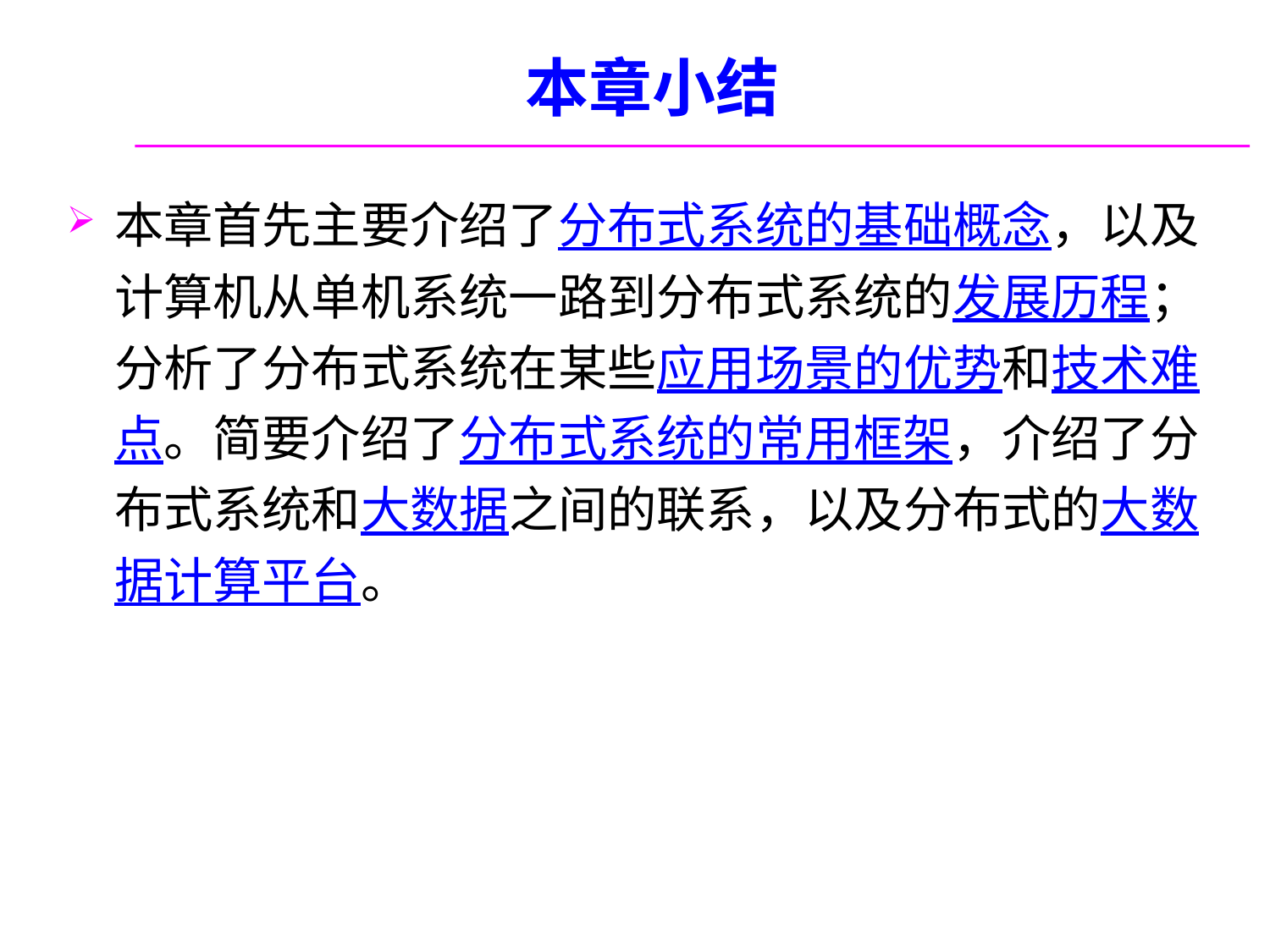

# 本章小结
本章首先主要介绍了分布式系统的基础概念，以及计算机从单机系统一路到分布式系统的发展历程；分析了分布式系统在某些应用场景的优势和技术难点。简要介绍了分布式系统的常用框架，介绍了分布式系统和大数据之间的联系，以及分布式的大数据计算平台。
67